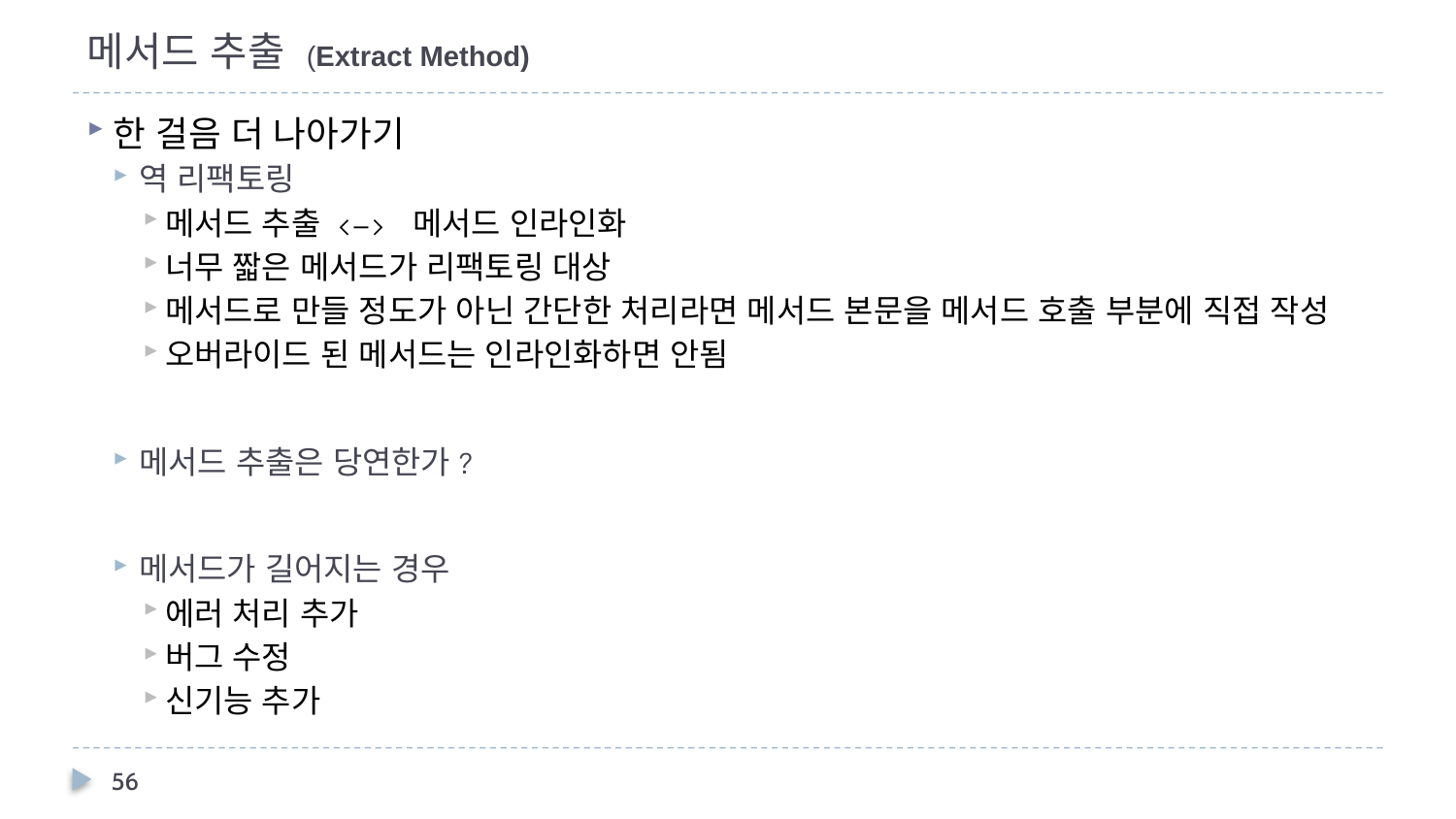

# 메서드 추출 (Extract Method)
한 걸음 더 나아가기
역 리팩토링
메서드 추출 <-> 메서드 인라인화
너무 짧은 메서드가 리팩토링 대상
메서드로 만들 정도가 아닌 간단한 처리라면 메서드 본문을 메서드 호출 부분에 직접 작성
오버라이드 된 메서드는 인라인화하면 안됨

메서드 추출은 당연한가?

메서드가 길어지는 경우
에러 처리 추가
버그 수정
신기능 추가
56